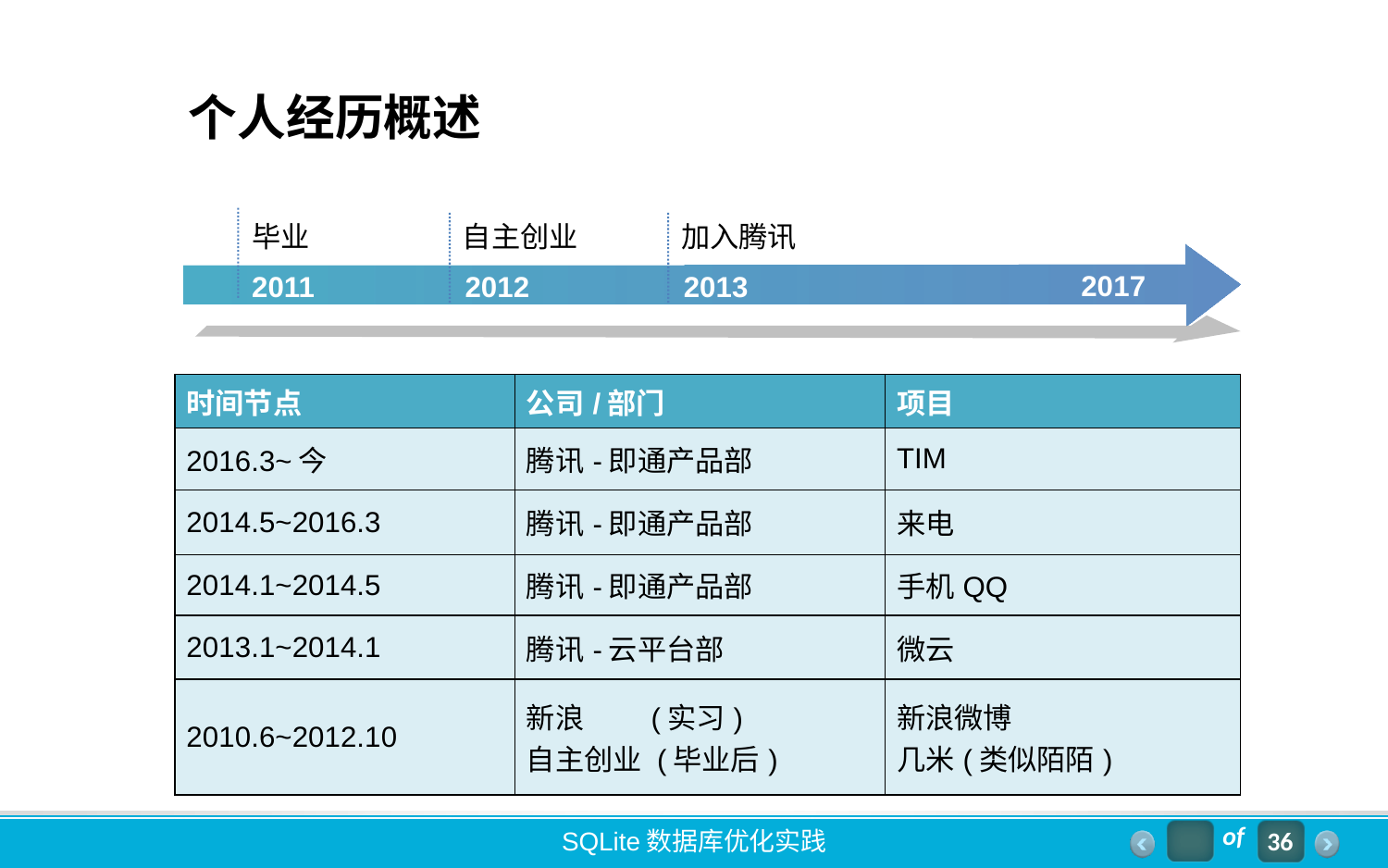

# 个人经历概述

毕业
自主创业
加入腾讯

2017
2012
2013
2011

| 时间节点 | 公司/部门 | 项目 |
| --- | --- | --- |
| 2016.3~今 | 腾讯-即通产品部 | TIM |
| 2014.5~2016.3 | 腾讯-即通产品部 | 来电 |
| 2014.1~2014.5 | 腾讯-即通产品部 | 手机QQ |
| 2013.1~2014.1 | 腾讯-云平台部 | 微云 |
| 2010.6~2012.10 | 新浪 (实习) 自主创业 (毕业后) | 新浪微博 几米(类似陌陌) |